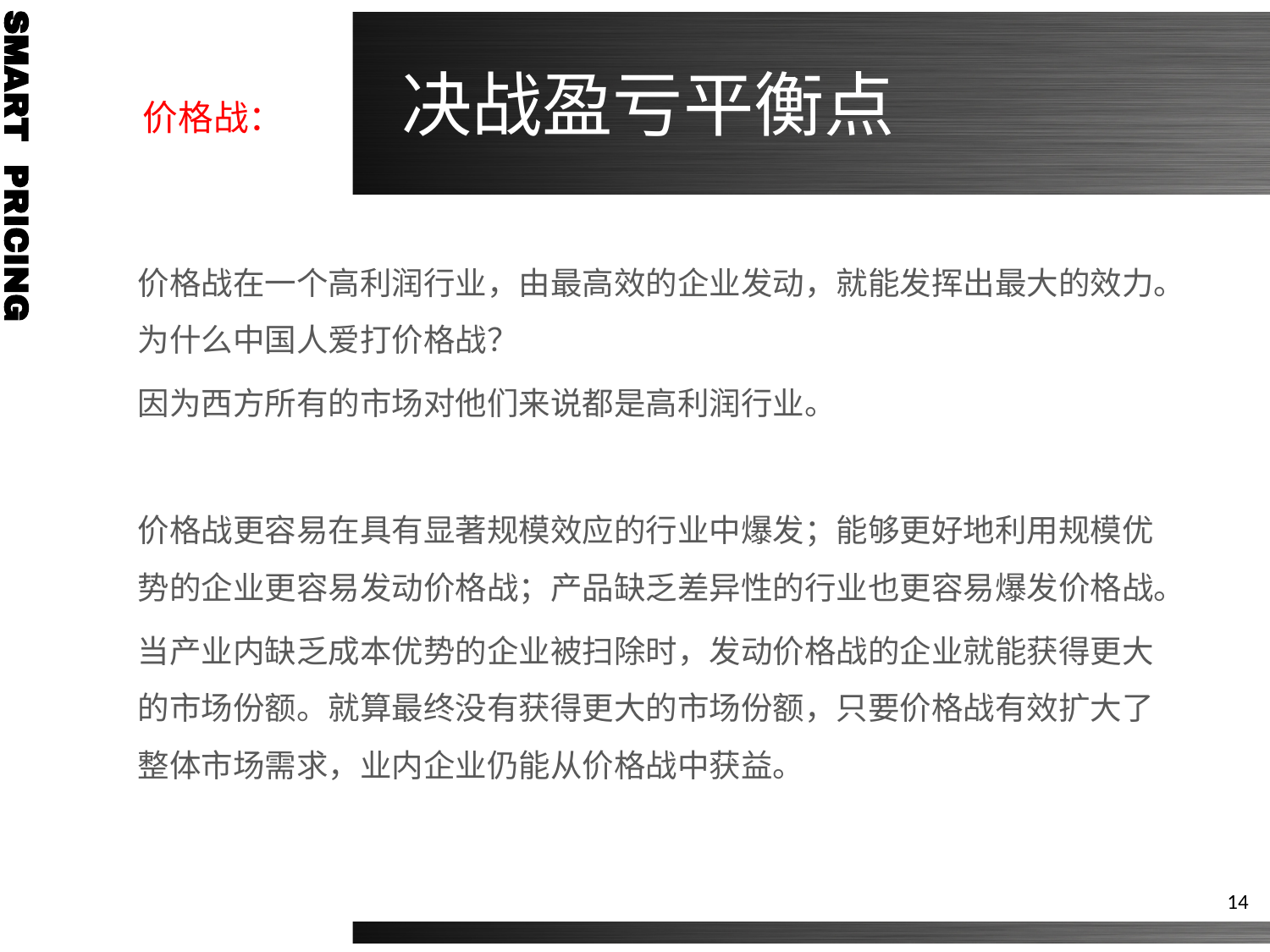

# 价格战：               决战盈亏平衡点
价格战在一个高利润行业，由最高效的企业发动，就能发挥出最大的效力。为什么中国人爱打价格战？
因为西方所有的市场对他们来说都是高利润行业。

价格战更容易在具有显著规模效应的行业中爆发；能够更好地利用规模优势的企业更容易发动价格战；产品缺乏差异性的行业也更容易爆发价格战。
当产业内缺乏成本优势的企业被扫除时，发动价格战的企业就能获得更大的市场份额。就算最终没有获得更大的市场份额，只要价格战有效扩大了整体市场需求，业内企业仍能从价格战中获益。